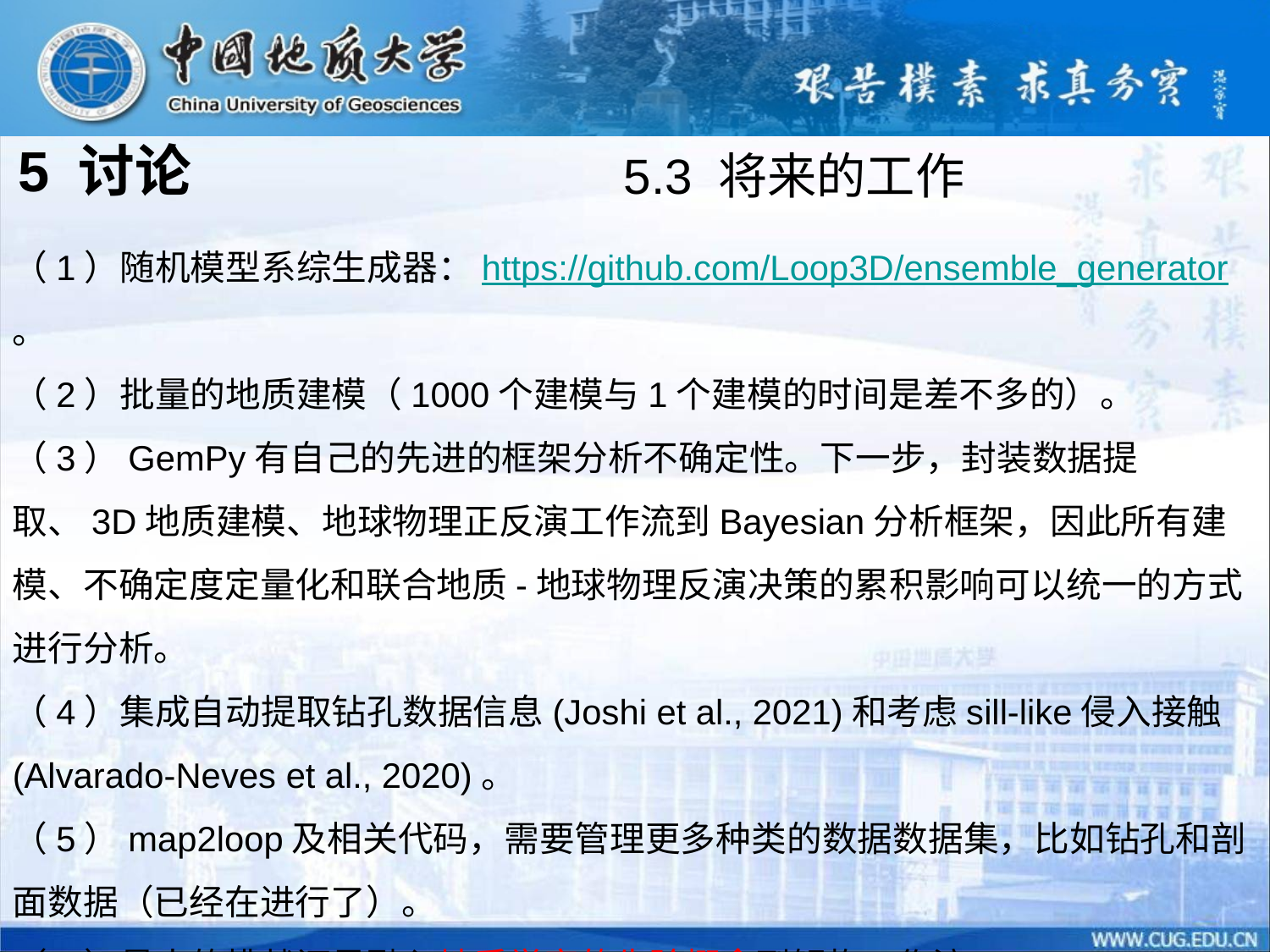

5 讨论
5.3 将来的工作
（1）随机模型系综生成器：https://github.com/Loop3D/ensemble_generator。
（2）批量的地质建模（1000个建模与1个建模的时间是差不多的）。
（3）GemPy有自己的先进的框架分析不确定性。下一步，封装数据提取、3D地质建模、地球物理正反演工作流到Bayesian分析框架，因此所有建模、不确定度定量化和联合地质-地球物理反演决策的累积影响可以统一的方式进行分析。
（4）集成自动提取钻孔数据信息(Joshi et al., 2021)和考虑sill-like侵入接触(Alvarado-Neves et al., 2020)。
（5）map2loop及相关代码，需要管理更多种类的数据数据集，比如钻孔和剖面数据（已经在进行了）。
（6）最大的挑战还是融入地质学家的先验概念到解构工作流(Jessell, 2021)。